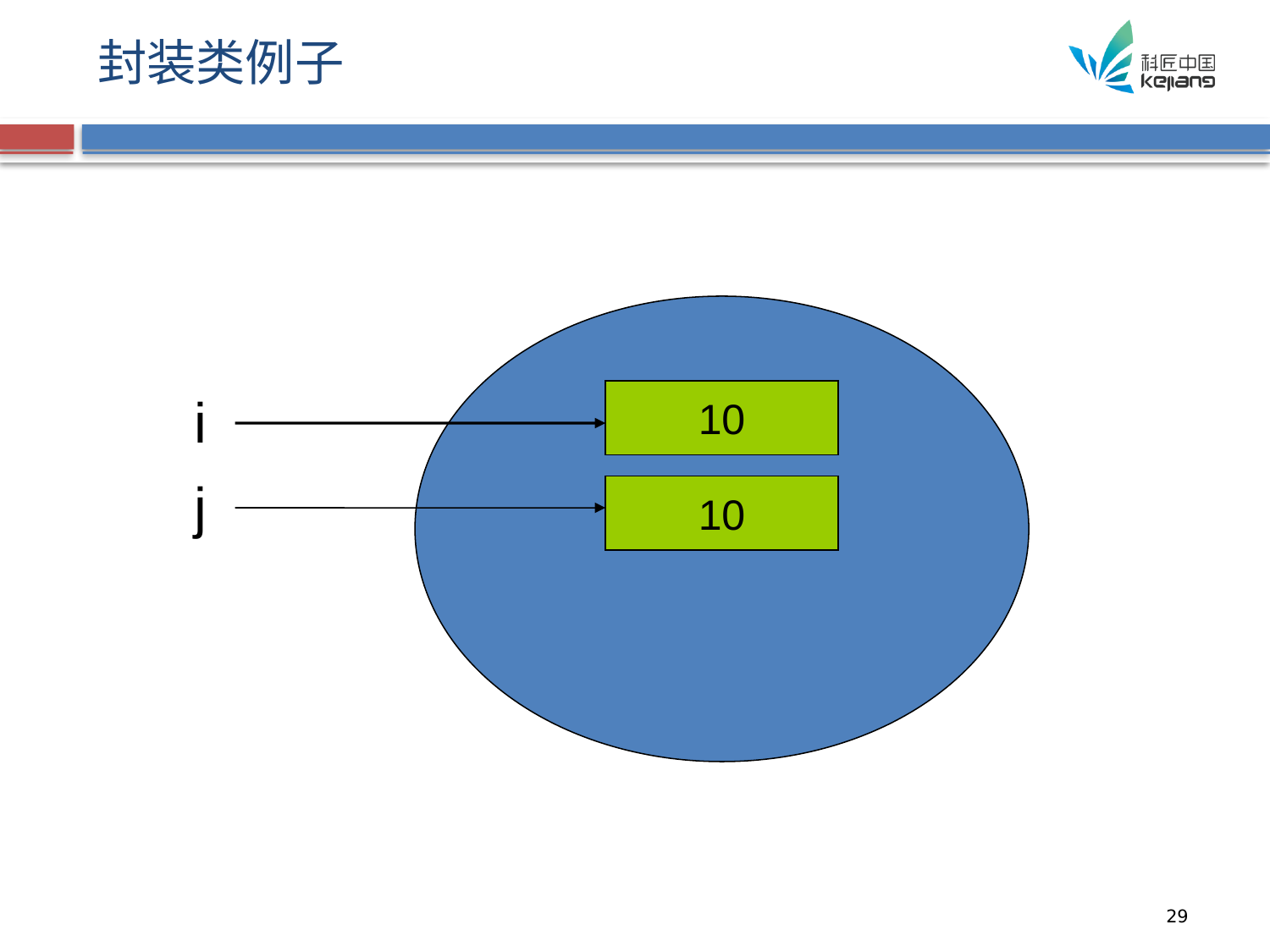

# 封装类例子

i
10

j
10

29